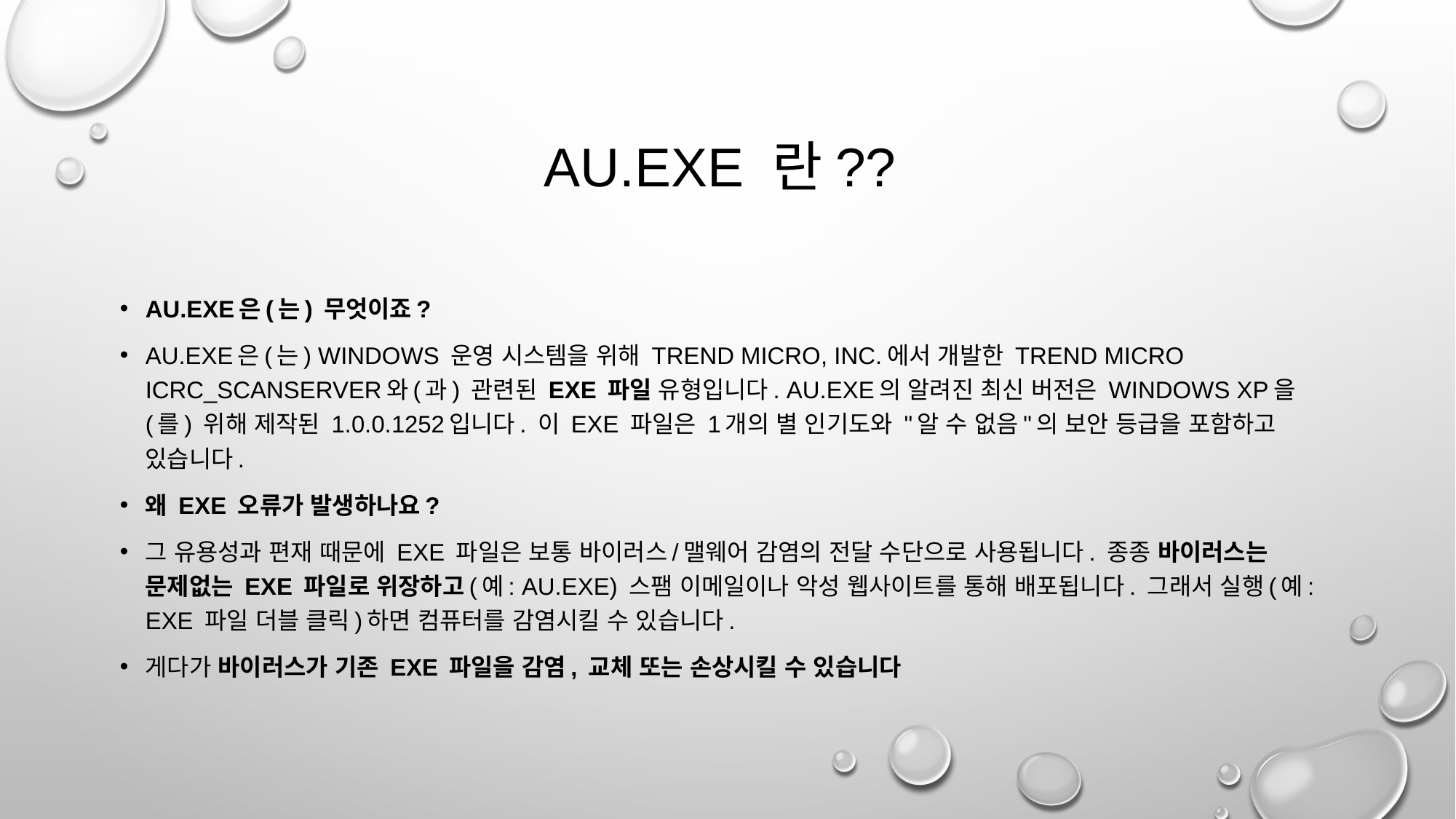

# AU.EXE 란??
Au.exe은(는) 무엇이죠?
Au.exe은(는) Windows 운영 시스템을 위해 Trend Micro, Inc.에서 개발한 Trend Micro iCRC_Scanserver와(과) 관련된 EXE 파일 유형입니다. Au.exe의 알려진 최신 버전은 Windows XP을(를) 위해 제작된 1.0.0.1252입니다. 이 EXE 파일은 1개의 별 인기도와 "알 수 없음"의 보안 등급을 포함하고 있습니다.
왜 EXE 오류가 발생하나요?
그 유용성과 편재 때문에 EXE 파일은 보통 바이러스/맬웨어 감염의 전달 수단으로 사용됩니다. 종종 바이러스는 문제없는 EXE 파일로 위장하고(예: au.exe) 스팸 이메일이나 악성 웹사이트를 통해 배포됩니다. 그래서 실행(예: EXE 파일 더블 클릭)하면 컴퓨터를 감염시킬 수 있습니다.
게다가 바이러스가 기존 EXE 파일을 감염, 교체 또는 손상시킬 수 있습니다